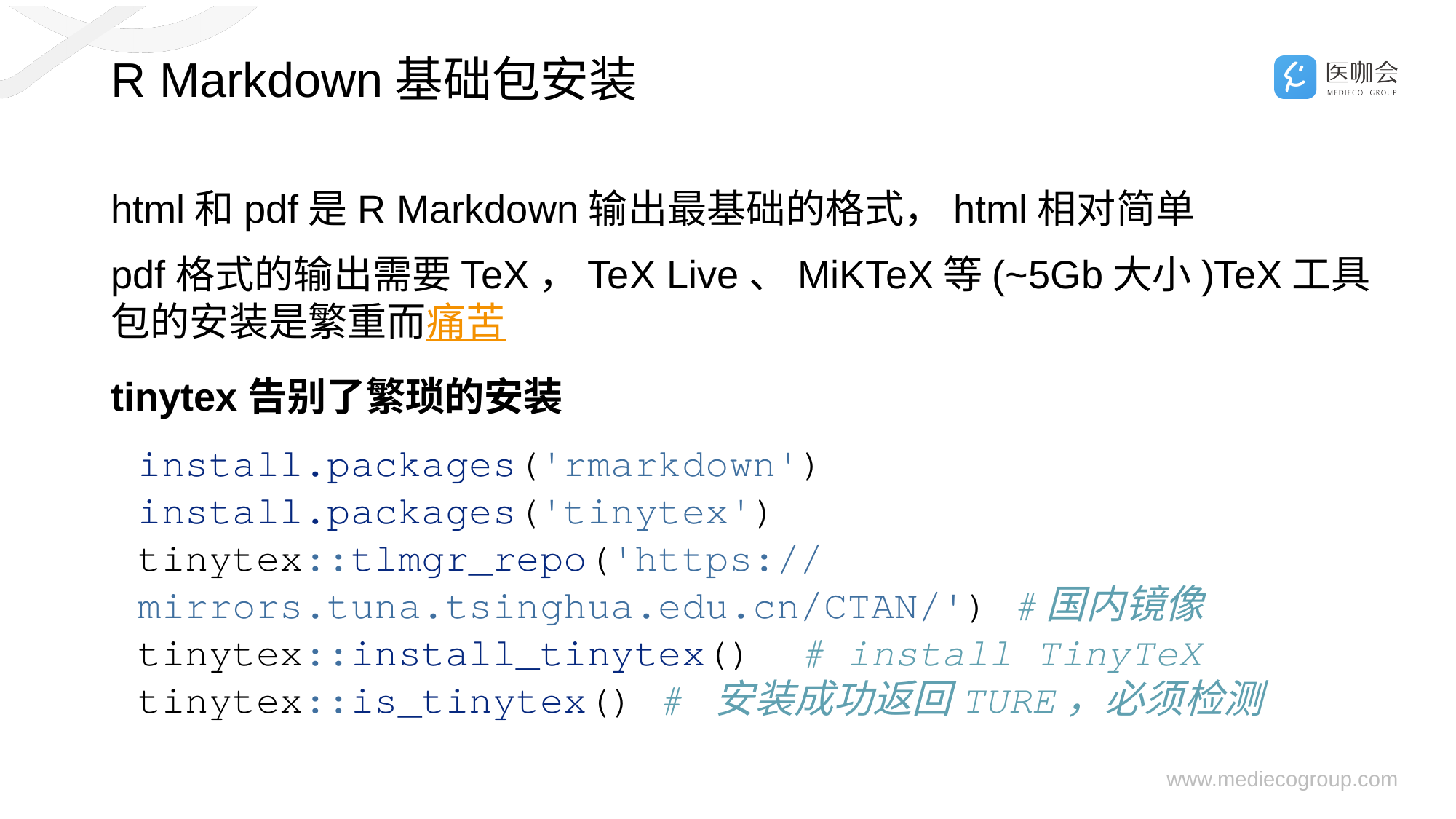

# R Markdown基础包安装
html和pdf是R Markdown输出最基础的格式，html相对简单
pdf格式的输出需要TeX，TeX Live、MiKTeX等(~5Gb大小)TeX工具包的安装是繁重而痛苦
tinytex告别了繁琐的安装
install.packages('rmarkdown')
install.packages('tinytex')
tinytex::tlmgr_repo('https://mirrors.tuna.tsinghua.edu.cn/CTAN/') #国内镜像
tinytex::install_tinytex()  # install TinyTeX
tinytex::is_tinytex() # 安装成功返回TURE，必须检测